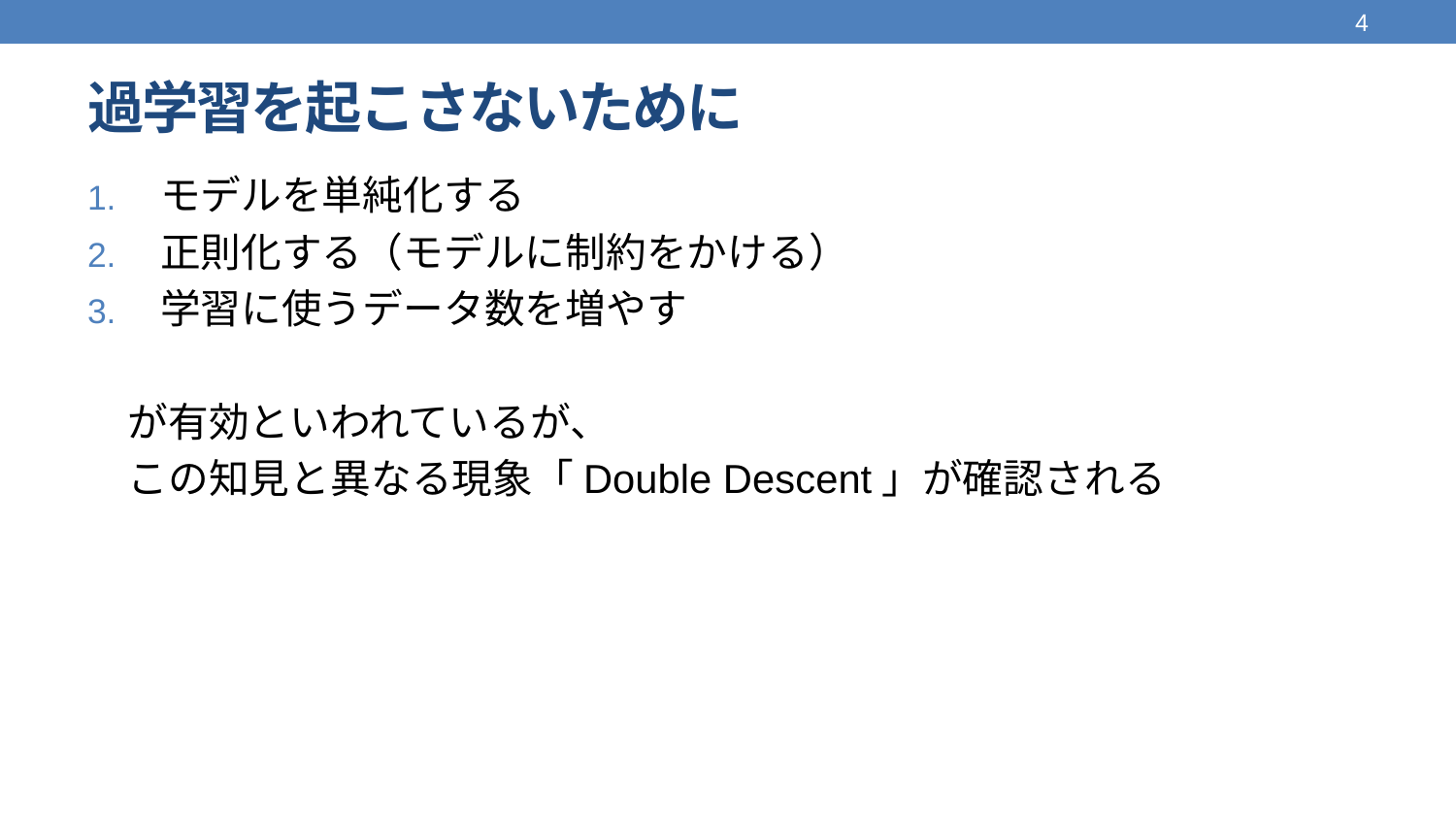

4
# 過学習を起こさないために
モデルを単純化する
正則化する（モデルに制約をかける）
学習に使うデータ数を増やす

　が有効といわれているが、
　この知見と異なる現象「Double Descent」が確認される